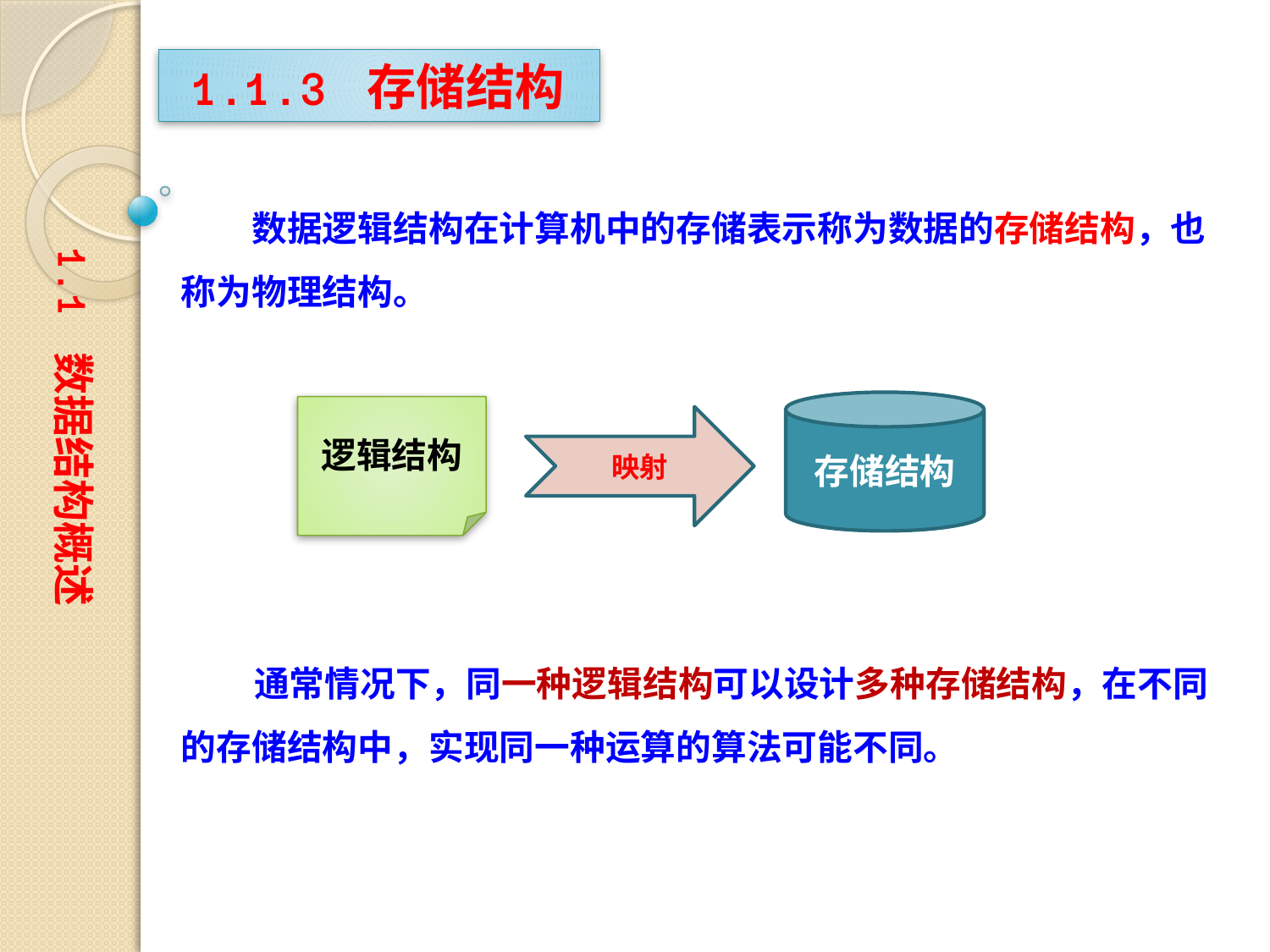

1.1.3 存储结构
　　数据逻辑结构在计算机中的存储表示称为数据的存储结构，也称为物理结构。
1.1 数据结构概述
存储结构
逻辑结构
映射
        通常情况下，同一种逻辑结构可以设计多种存储结构，在不同的存储结构中，实现同一种运算的算法可能不同。